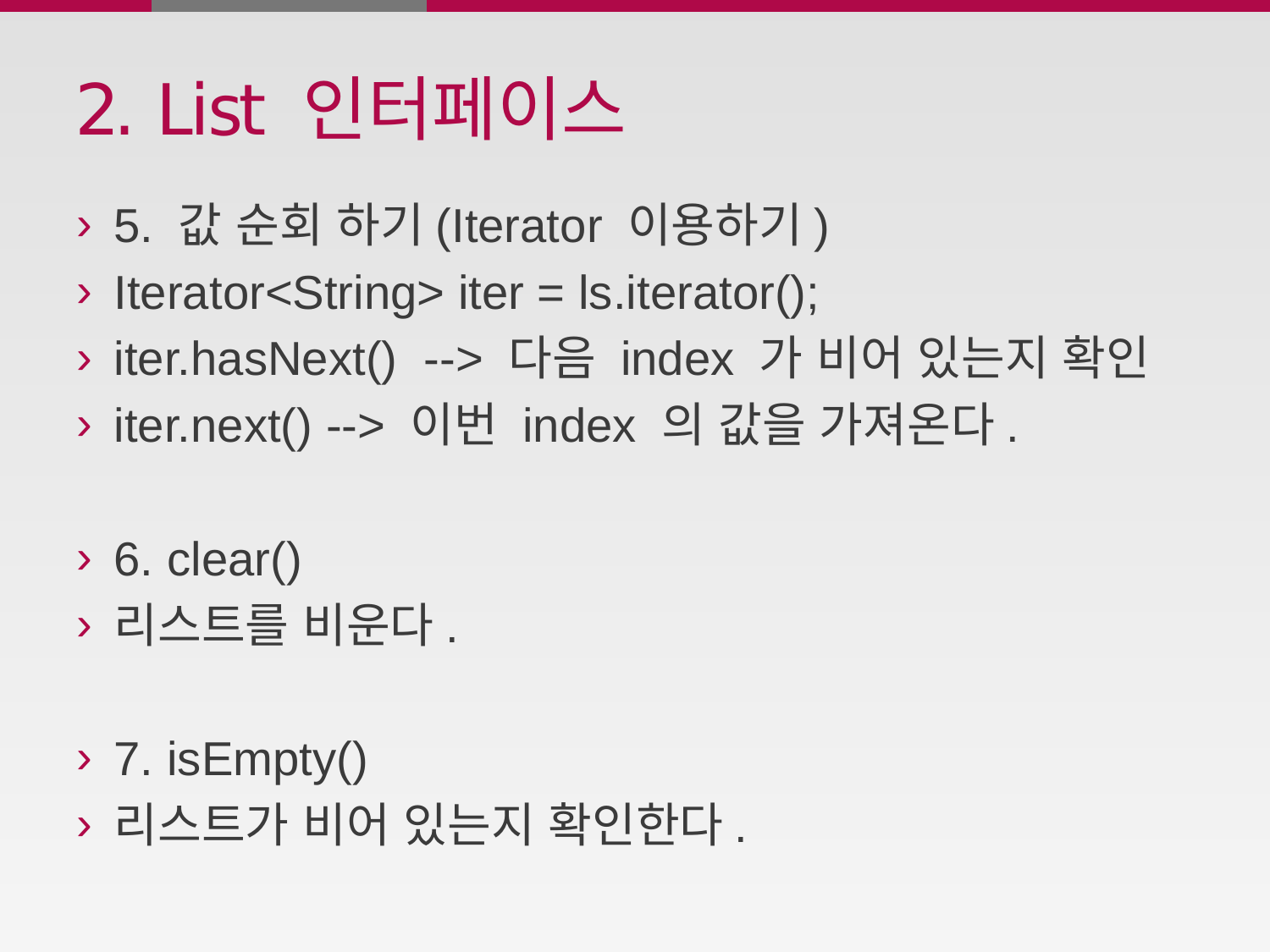

# 2. List 인터페이스
5. 값 순회 하기(Iterator 이용하기)
Iterator<String> iter = ls.iterator();
iter.hasNext()  --> 다음 index 가 비어 있는지 확인
iter.next() --> 이번 index 의 값을 가져온다.

6. clear()
리스트를 비운다.

7. isEmpty()
리스트가 비어 있는지 확인한다.